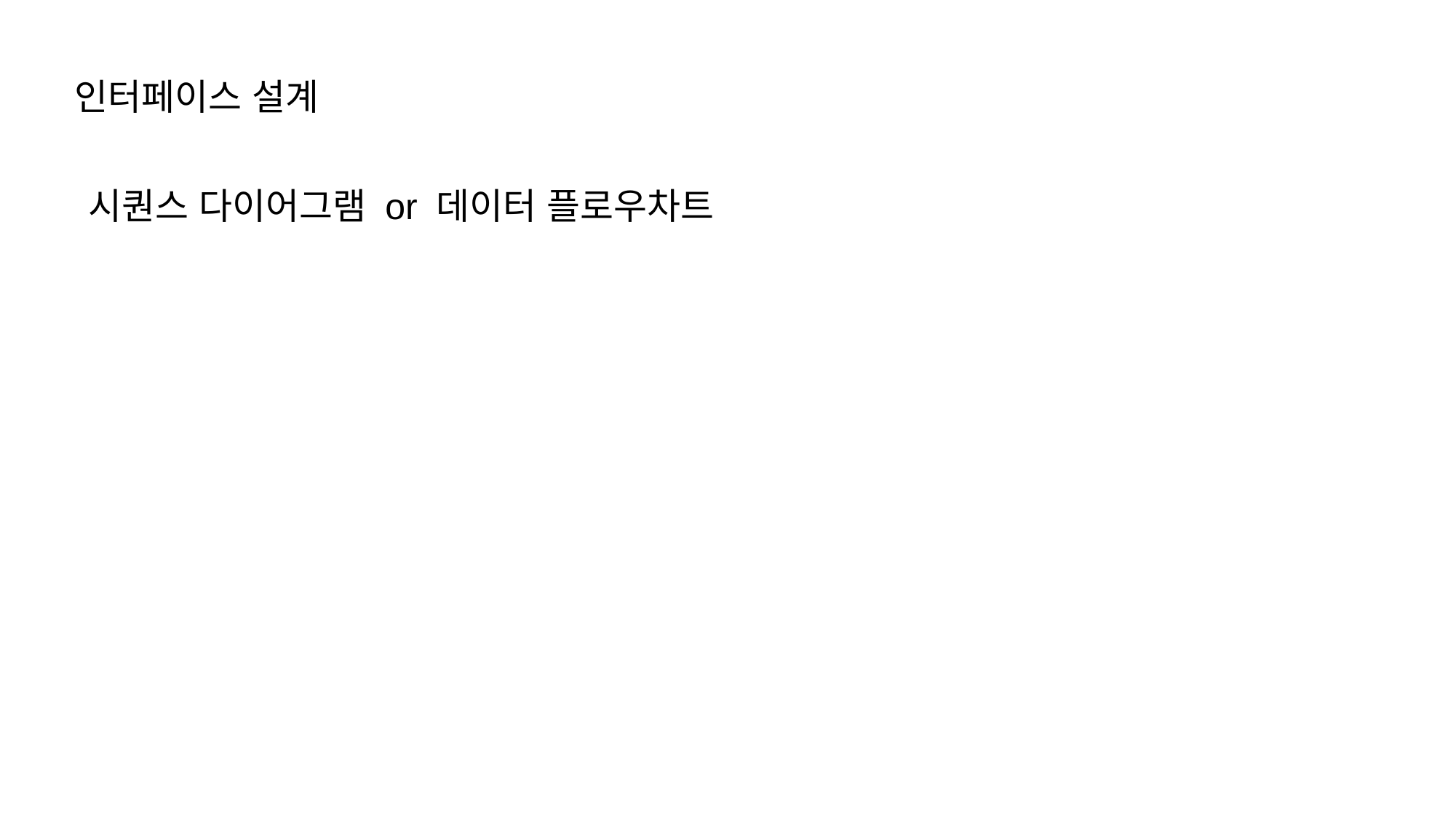

인터페이스 설계
시퀀스 다이어그램 or 데이터 플로우차트